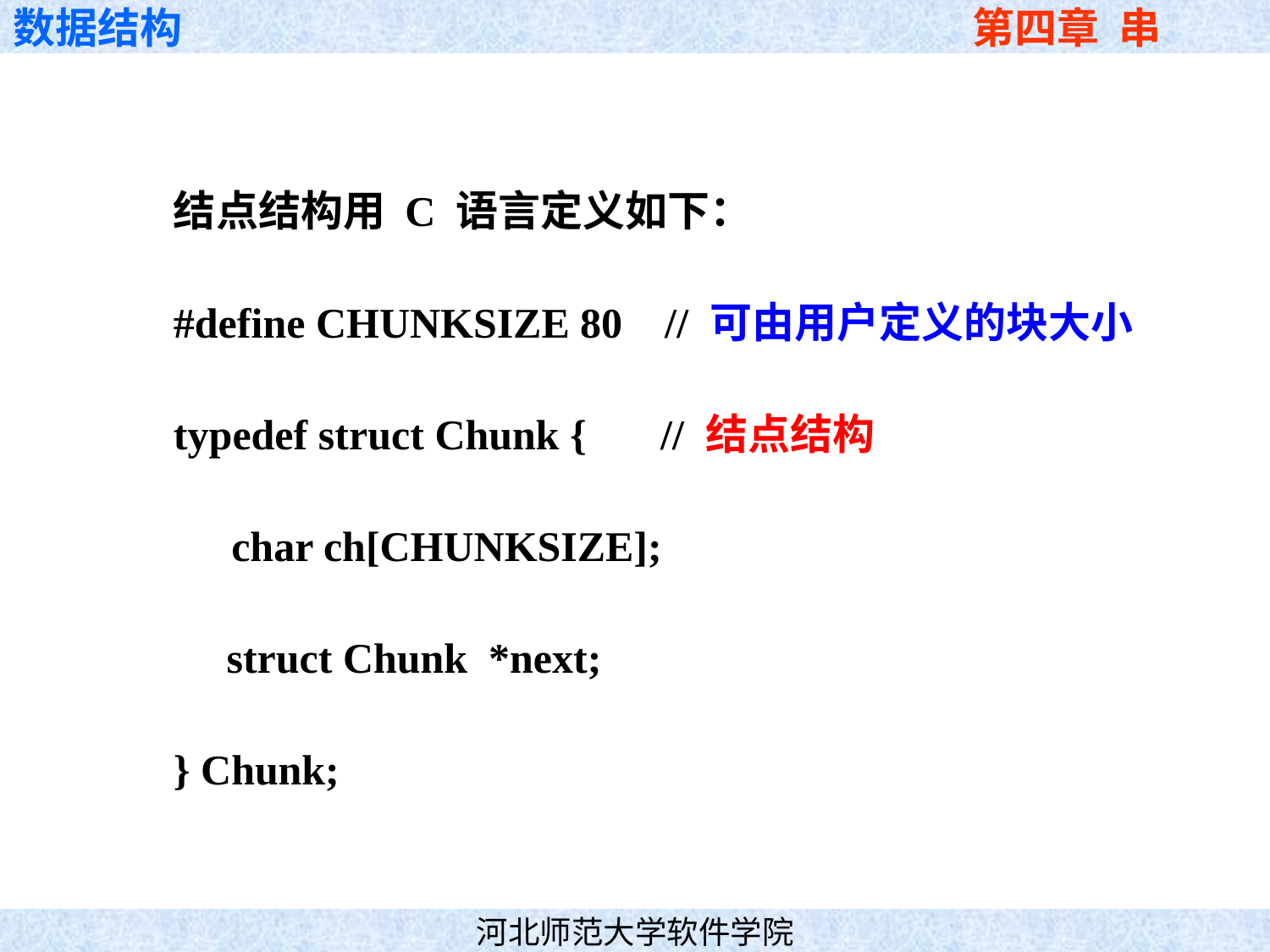

结点结构用 C 语言定义如下：
#define CHUNKSIZE 80    // 可由用户定义的块大小
typedef struct Chunk {       // 结点结构
     char ch[CHUNKSIZE];
     struct Chunk  *next;
} Chunk;